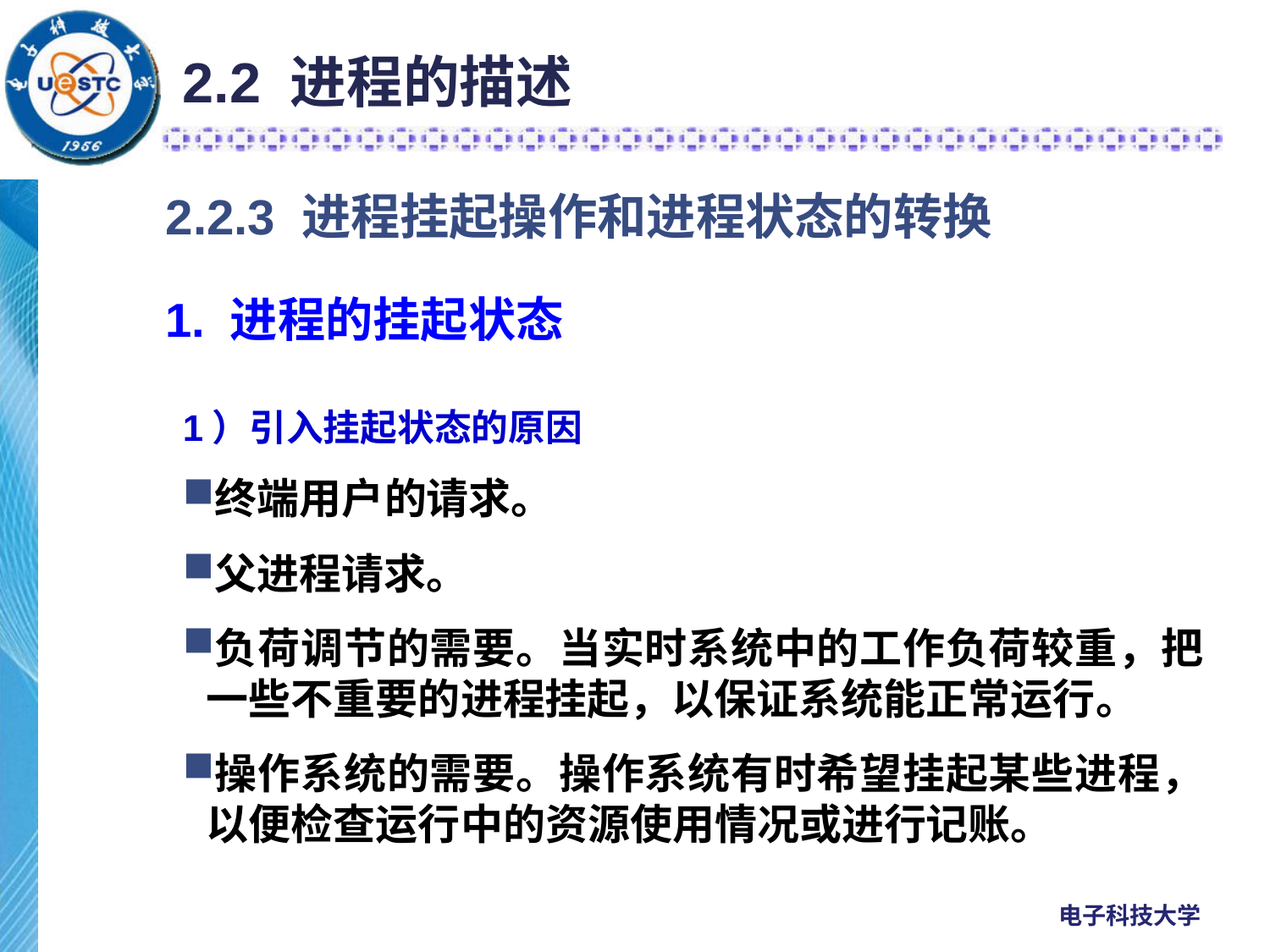

2.2 进程的描述
2.2.3 进程挂起操作和进程状态的转换
# 1. 进程的挂起状态
1）引入挂起状态的原因
终端用户的请求。
父进程请求。
负荷调节的需要。当实时系统中的工作负荷较重，把一些不重要的进程挂起，以保证系统能正常运行。
操作系统的需要。操作系统有时希望挂起某些进程，以便检查运行中的资源使用情况或进行记账。